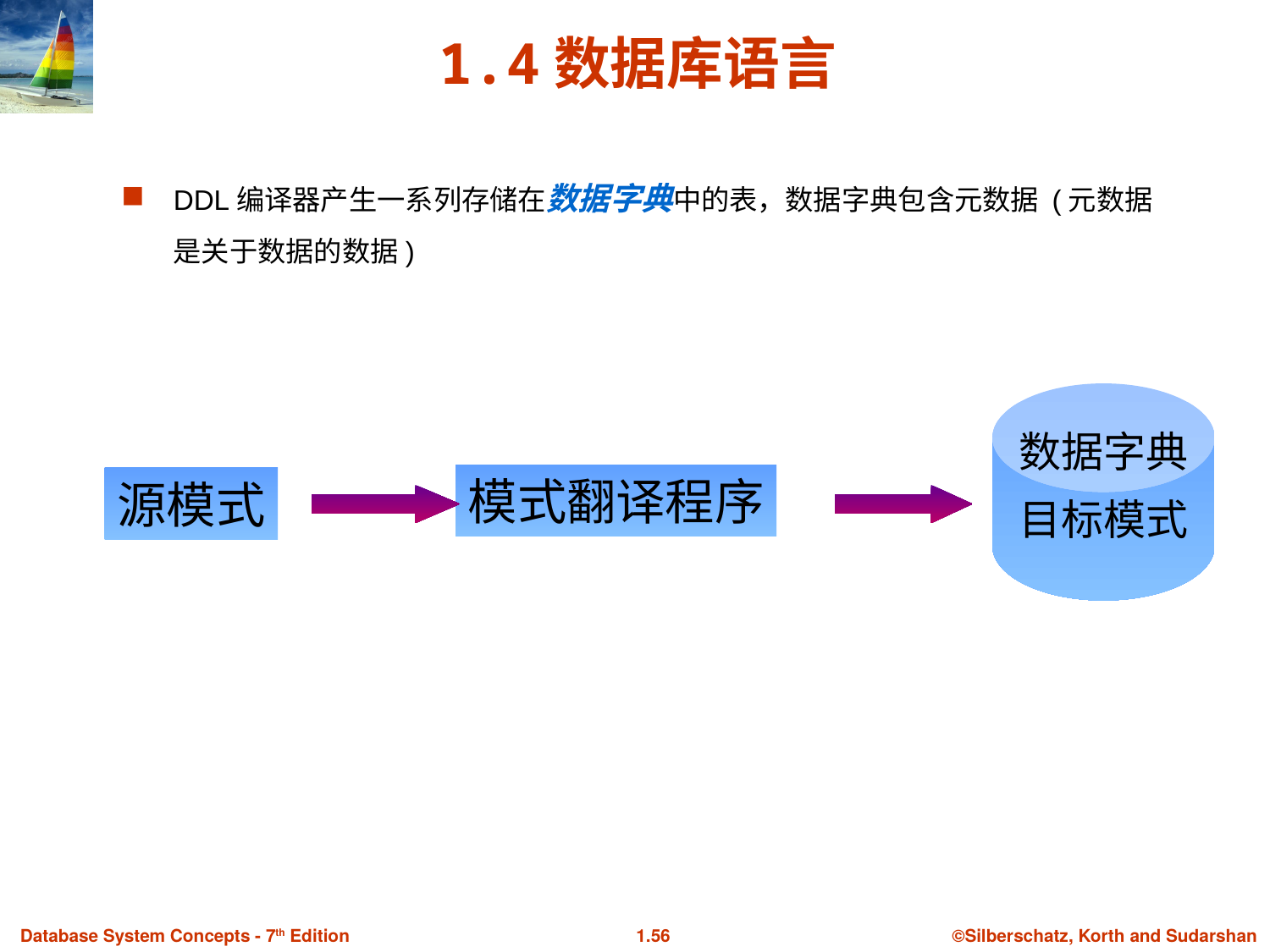

1.4数据库语言
DDL编译器产生一系列存储在数据字典中的表，数据字典包含元数据 (元数据是关于数据的数据)

数据字典
目标模式
模式翻译程序
源模式